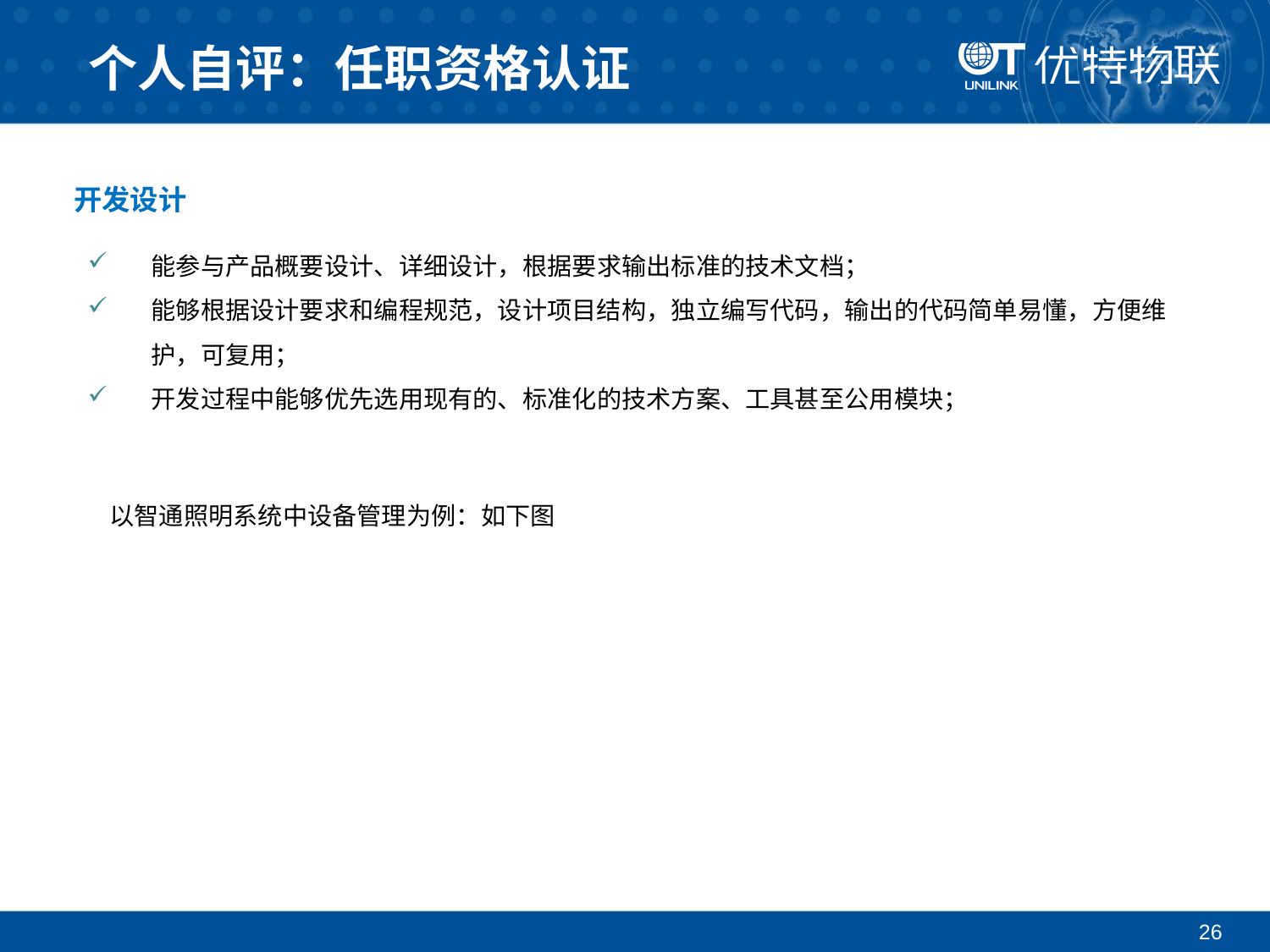

# 个人自评：任职资格认证
开发设计
能参与产品概要设计、详细设计，根据要求输出标准的技术文档；
能够根据设计要求和编程规范，设计项目结构，独立编写代码，输出的代码简单易懂，方便维护，可复用；
开发过程中能够优先选用现有的、标准化的技术方案、工具甚至公用模块；

以智通照明系统中设备管理为例：如下图
26